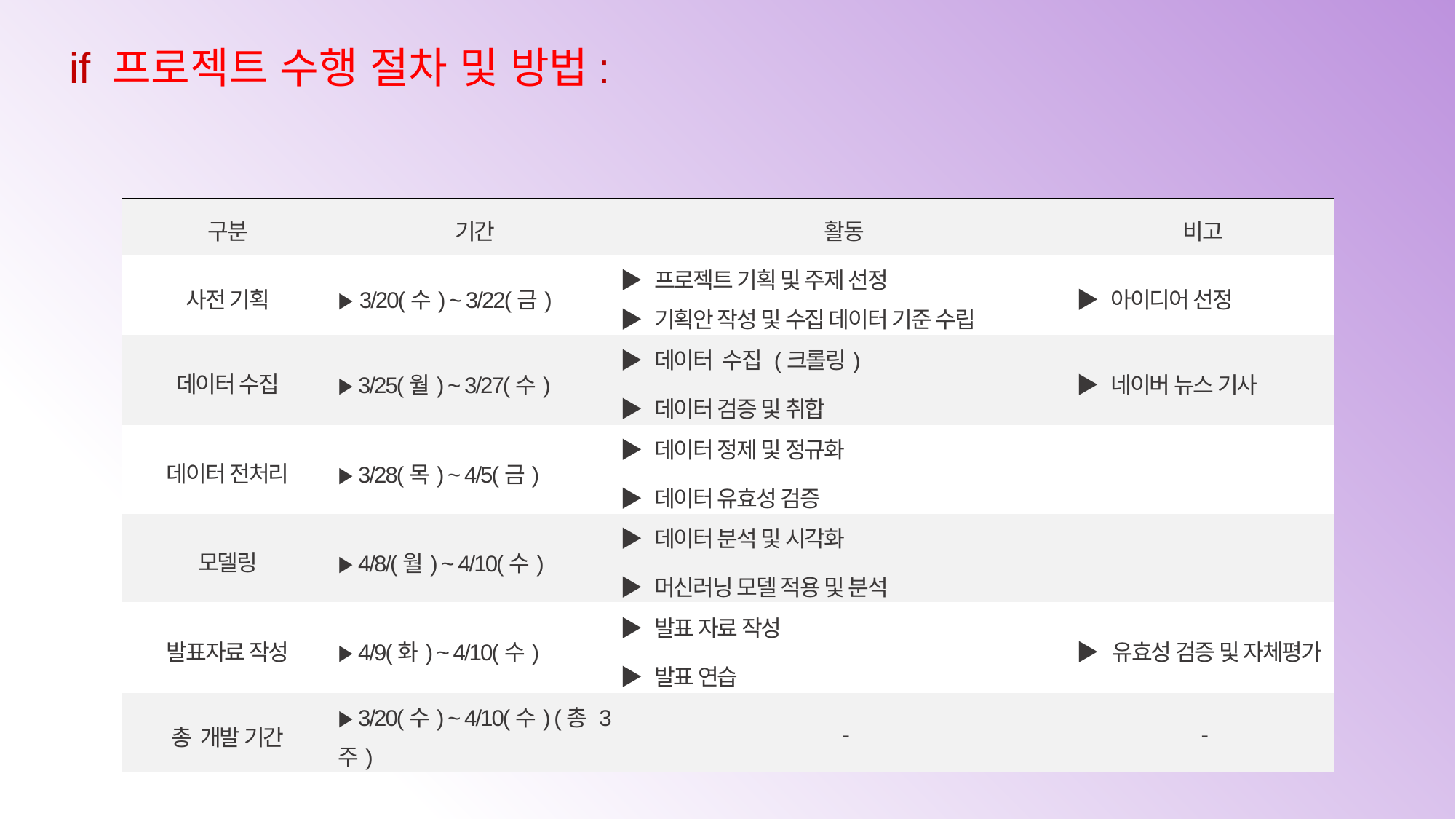

if 프로젝트 수행 절차 및 방법:
| 구분 | 기간 | 활동 | 비고 |
| --- | --- | --- | --- |
| 사전 기획 | ▶ 3/20(수) ~ 3/22(금) | ▶ 프로젝트 기획 및 주제 선정 ▶ 기획안 작성 및 수집 데이터 기준 수립 | ▶ 아이디어 선정 |
| 데이터 수집 | ▶ 3/25(월) ~ 3/27(수) | ▶ 데이터 수집 (크롤링) ▶ 데이터 검증 및 취합 | ▶ 네이버 뉴스 기사 |
| 데이터 전처리 | ▶ 3/28(목) ~ 4/5(금) | ▶ 데이터 정제 및 정규화 ▶ 데이터 유효성 검증 |  |
| 모델링 | ▶ 4/8/(월) ~ 4/10(수) | ▶ 데이터 분석 및 시각화 ▶ 머신러닝 모델 적용 및 분석 |  |
| 발표자료 작성 | ▶ 4/9(화) ~ 4/10(수) | ▶ 발표 자료 작성 ▶ 발표 연습 | ▶ 유효성 검증 및 자체평가 |
| 총 개발 기간 | ▶ 3/20(수) ~ 4/10(수) (총 3주) | - | - |